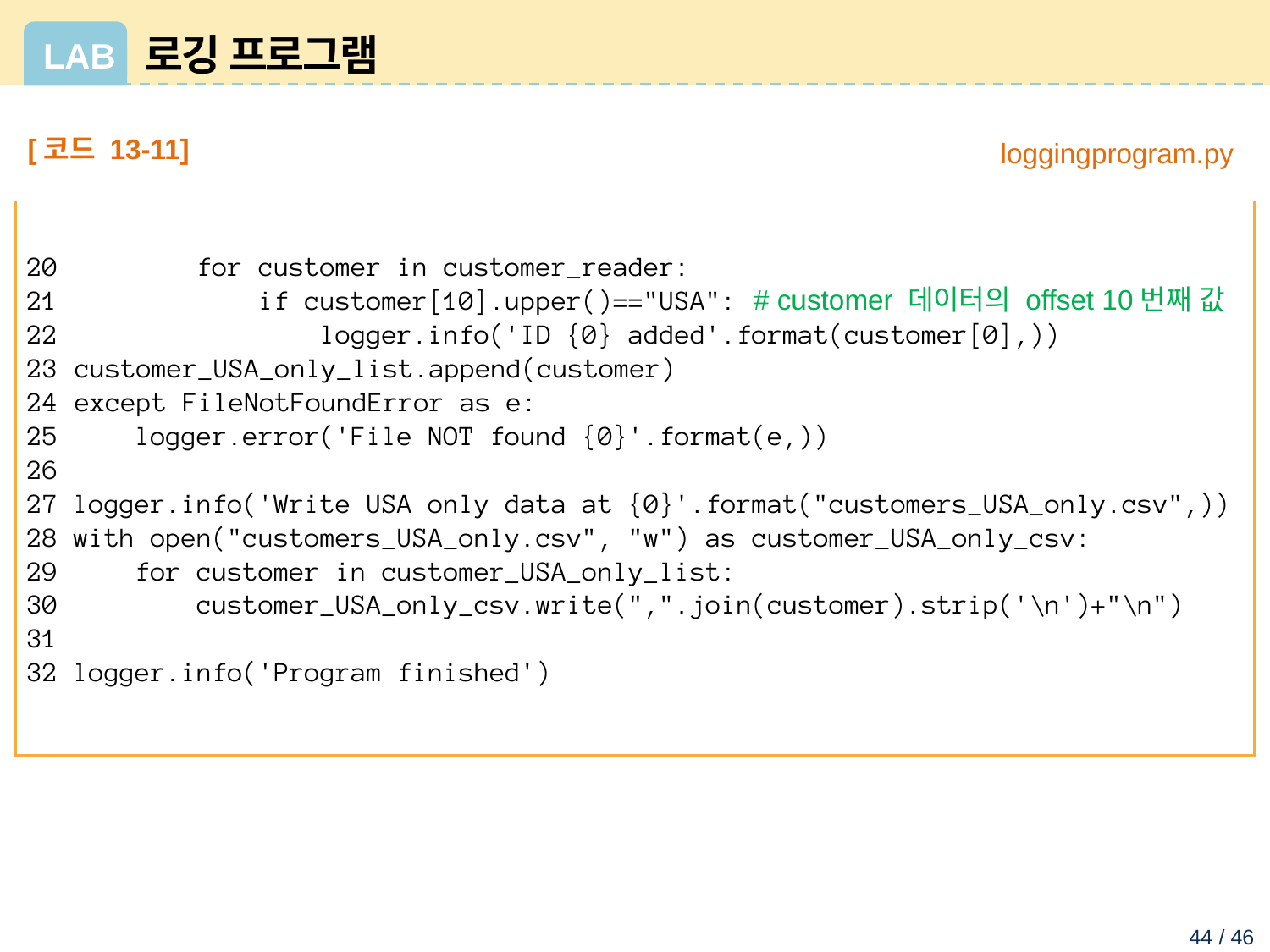

# 로깅 프로그램
[코드 13-11]
20         for customer in customer_reader:
21             if customer[10].upper()=="USA": # customer 데이터의 offset 10번째 값
22                 logger.info('ID {0} added'.format(customer[0],))
customer_USA_only_list.append(customer)
except FileNotFoundError as e:
25     logger.error('File NOT found {0}'.format(e,))
26
27 logger.info('Write USA only data at {0}'.format("customers_USA_only.csv",))
28 with open("customers_USA_only.csv", "w") as customer_USA_only_csv:
29     for customer in customer_USA_only_list:
30         customer_USA_only_csv.write(",".join(customer).strip('\n')+"\n")
31
32 logger.info('Program finished')
 loggingprogram.py